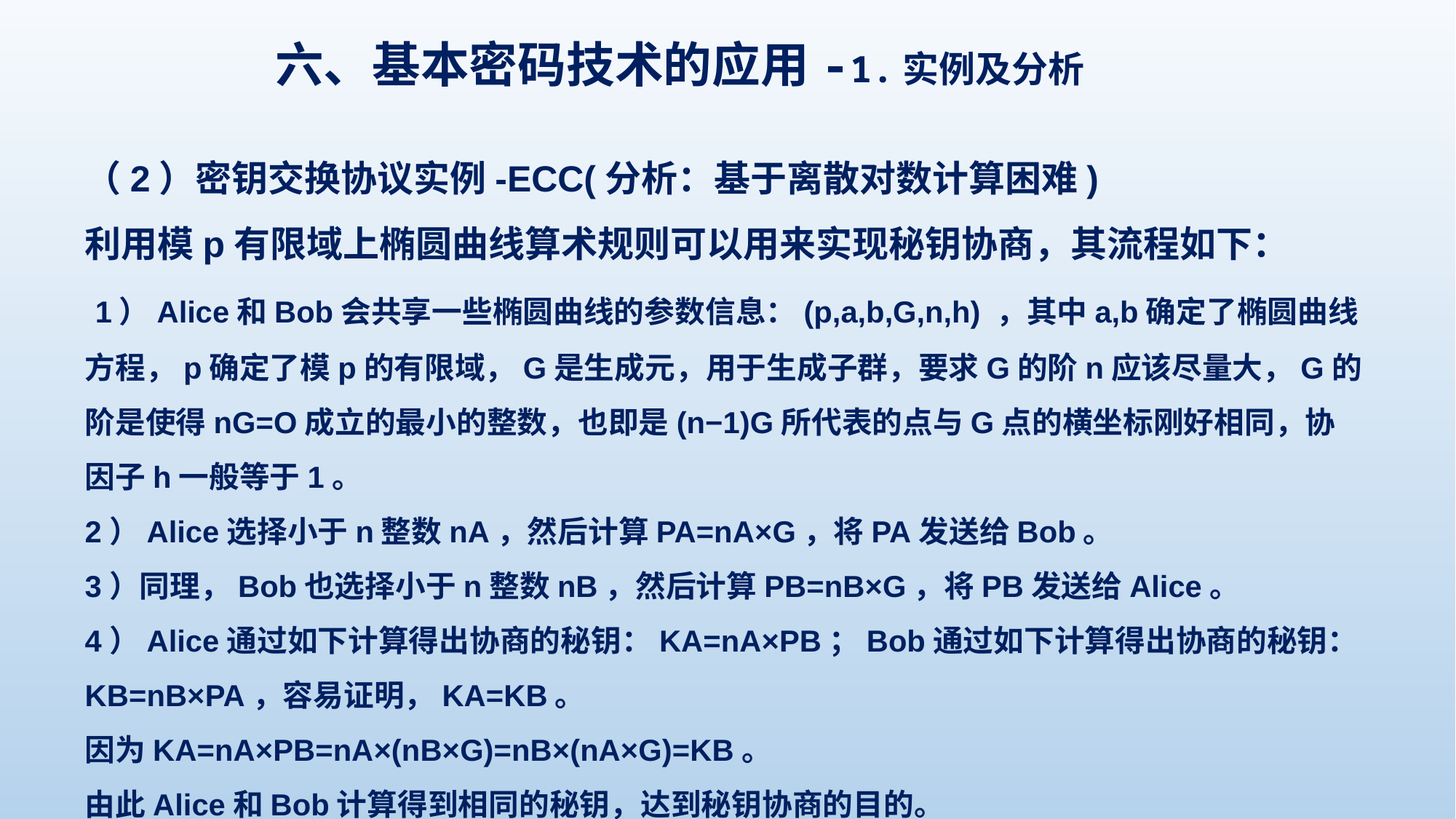

六、基本密码技术的应用-1.实例及分析
（2）密钥交换协议实例-ECC(分析：基于离散对数计算困难)
利用模p有限域上椭圆曲线算术规则可以用来实现秘钥协商，其流程如下：
 1）Alice和Bob会共享一些椭圆曲线的参数信息：(p,a,b,G,n,h) ，其中a,b确定了椭圆曲线方程，p确定了模p的有限域，G是生成元，用于生成子群，要求G的阶n应该尽量大，G的阶是使得nG=O成立的最小的整数，也即是(n−1)G所代表的点与G点的横坐标刚好相同，协因子h一般等于1。
2）Alice选择小于n整数nA，然后计算PA=nA×G，将PA发送给Bob。
3）同理，Bob也选择小于n整数nB，然后计算PB=nB×G，将PB发送给Alice。
4）Alice通过如下计算得出协商的秘钥：KA=nA×PB；Bob通过如下计算得出协商的秘钥：KB=nB×PA，容易证明，KA=KB。
因为KA=nA×PB=nA×(nB×G)=nB×(nA×G)=KB。
由此Alice和Bob计算得到相同的秘钥，达到秘钥协商的目的。